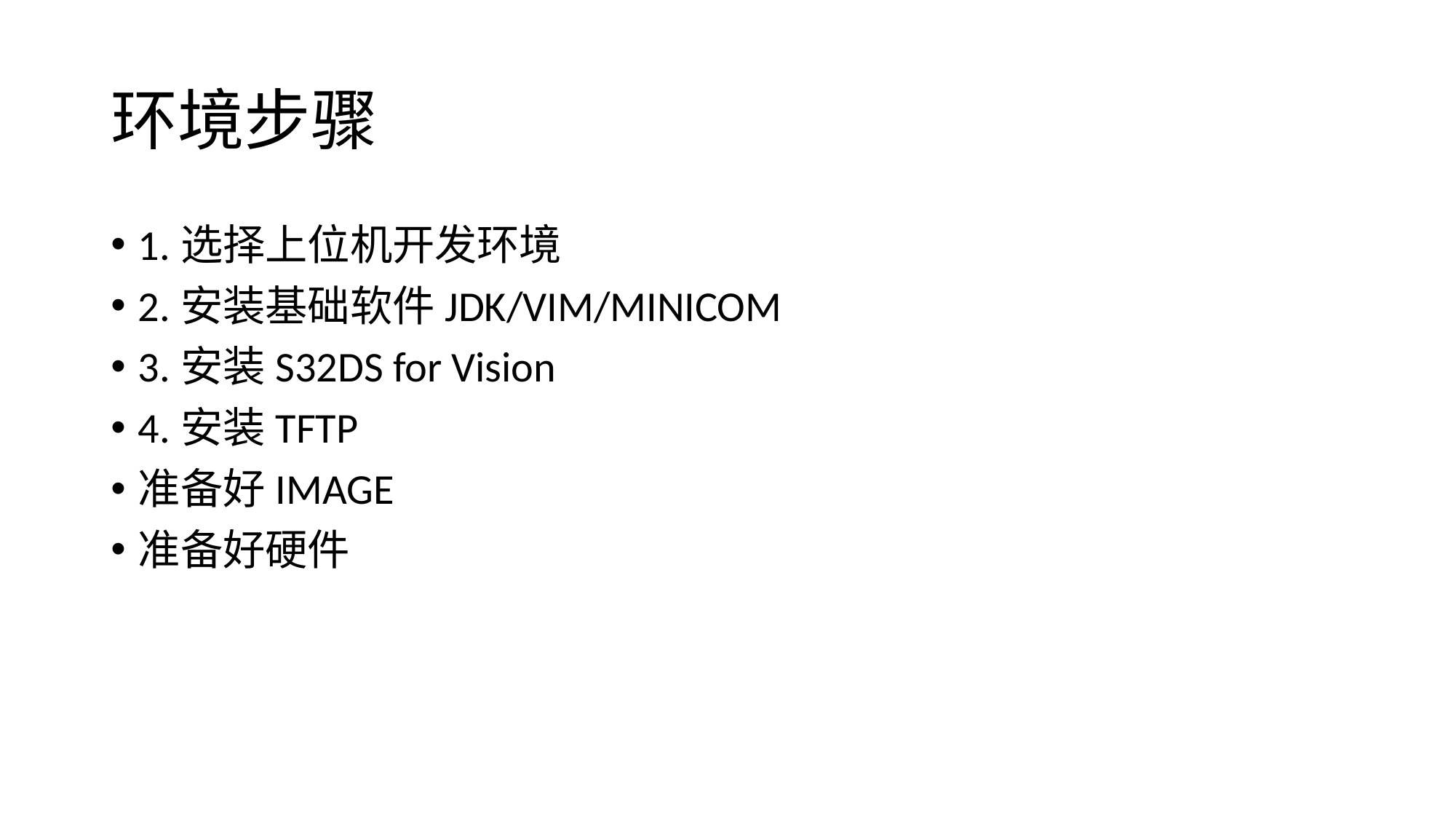

# 环境步骤
1.选择上位机开发环境
2.安装基础软件JDK/VIM/MINICOM
3.安装S32DS for Vision
4.安装TFTP
准备好IMAGE
准备好硬件